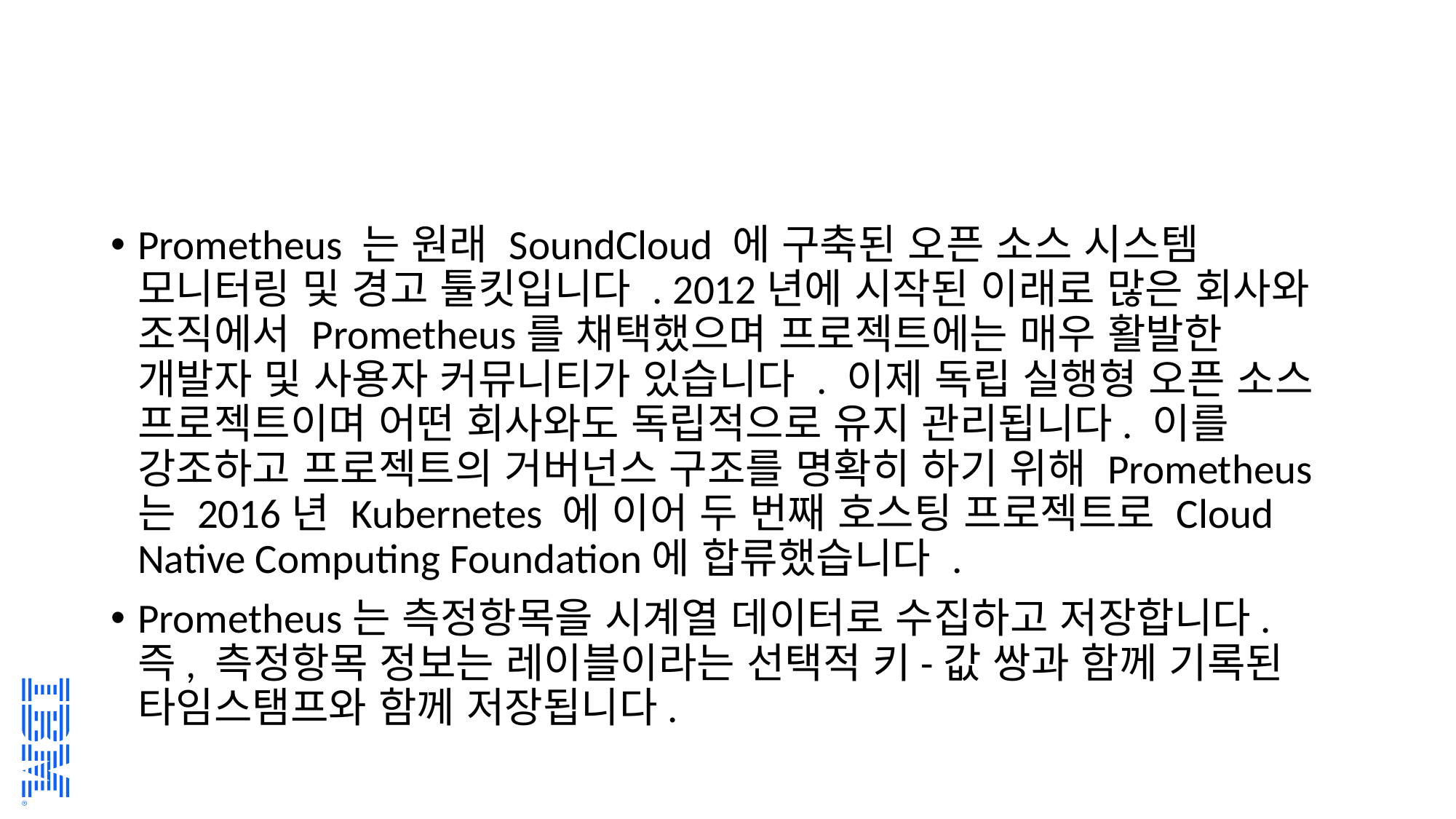

#
Prometheus 는 원래 SoundCloud 에 구축된 오픈 소스 시스템 모니터링 및 경고 툴킷입니다 . 2012년에 시작된 이래로 많은 회사와 조직에서 Prometheus를 채택했으며 프로젝트에는 매우 활발한 개발자 및 사용자 커뮤니티가 있습니다 . 이제 독립 실행형 오픈 소스 프로젝트이며 어떤 회사와도 독립적으로 유지 관리됩니다. 이를 강조하고 프로젝트의 거버넌스 구조를 명확히 하기 위해 Prometheus는 2016년 Kubernetes 에 이어 두 번째 호스팅 프로젝트로 Cloud Native Computing Foundation에 합류했습니다 .
Prometheus는 측정항목을 시계열 데이터로 수집하고 저장합니다. 즉, 측정항목 정보는 레이블이라는 선택적 키-값 쌍과 함께 기록된 타임스탬프와 함께 저장됩니다.